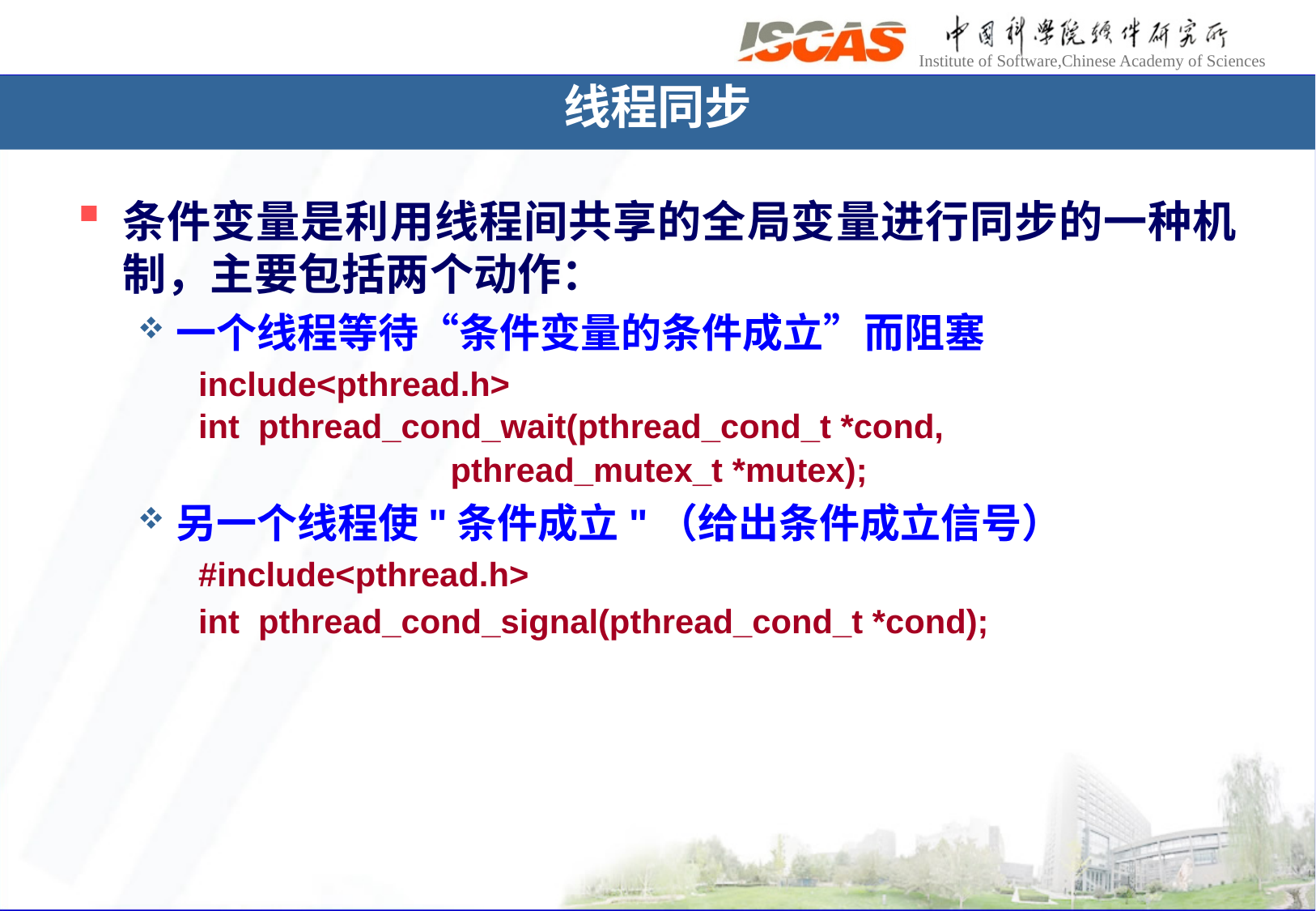

# 线程同步
条件变量是利用线程间共享的全局变量进行同步的一种机制，主要包括两个动作：
一个线程等待“条件变量的条件成立”而阻塞
include<pthread.h>
int  pthread_cond_wait(pthread_cond_t *cond,
		 pthread_mutex_t *mutex);
另一个线程使"条件成立"（给出条件成立信号）
#include<pthread.h>
int  pthread_cond_signal(pthread_cond_t *cond);